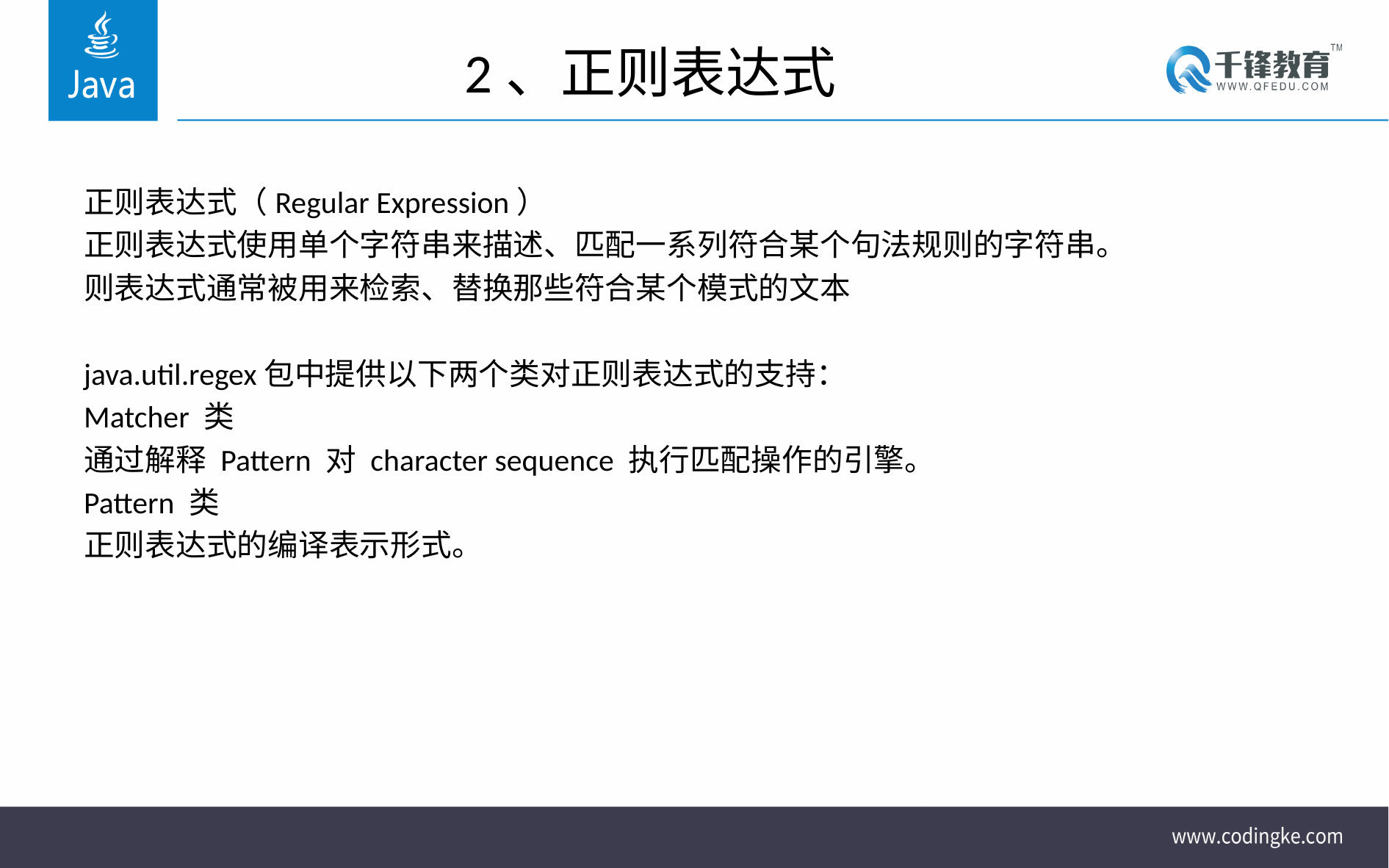

# 2、正则表达式
正则表达式（Regular Expression）
正则表达式使用单个字符串来描述、匹配一系列符合某个句法规则的字符串。
则表达式通常被用来检索、替换那些符合某个模式的文本

java.util.regex包中提供以下两个类对正则表达式的支持：
Matcher 类
通过解释 Pattern 对 character sequence 执行匹配操作的引擎。
Pattern 类
正则表达式的编译表示形式。